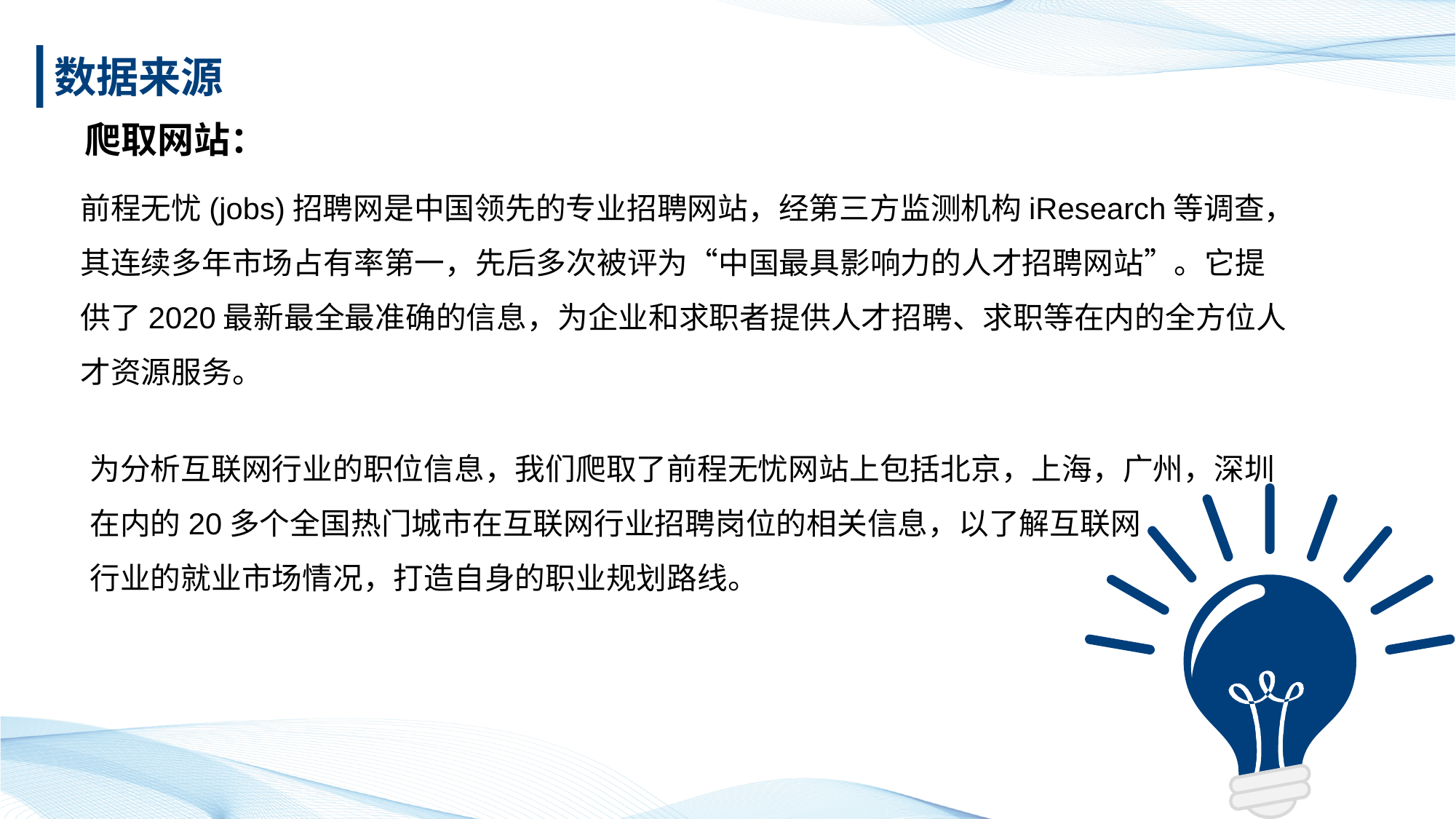

数据来源
爬取网站：
前程无忧(jobs)招聘网是中国领先的专业招聘网站，经第三方监测机构iResearch等调查，
其连续多年市场占有率第一，先后多次被评为“中国最具影响力的人才招聘网站”。它提
供了2020最新最全最准确的信息，为企业和求职者提供人才招聘、求职等在内的全方位人
才资源服务。
为分析互联网行业的职位信息，我们爬取了前程无忧网站上包括北京，上海，广州，深圳
在内的20多个全国热门城市在互联网行业招聘岗位的相关信息，以了解互联网
行业的就业市场情况，打造自身的职业规划路线。